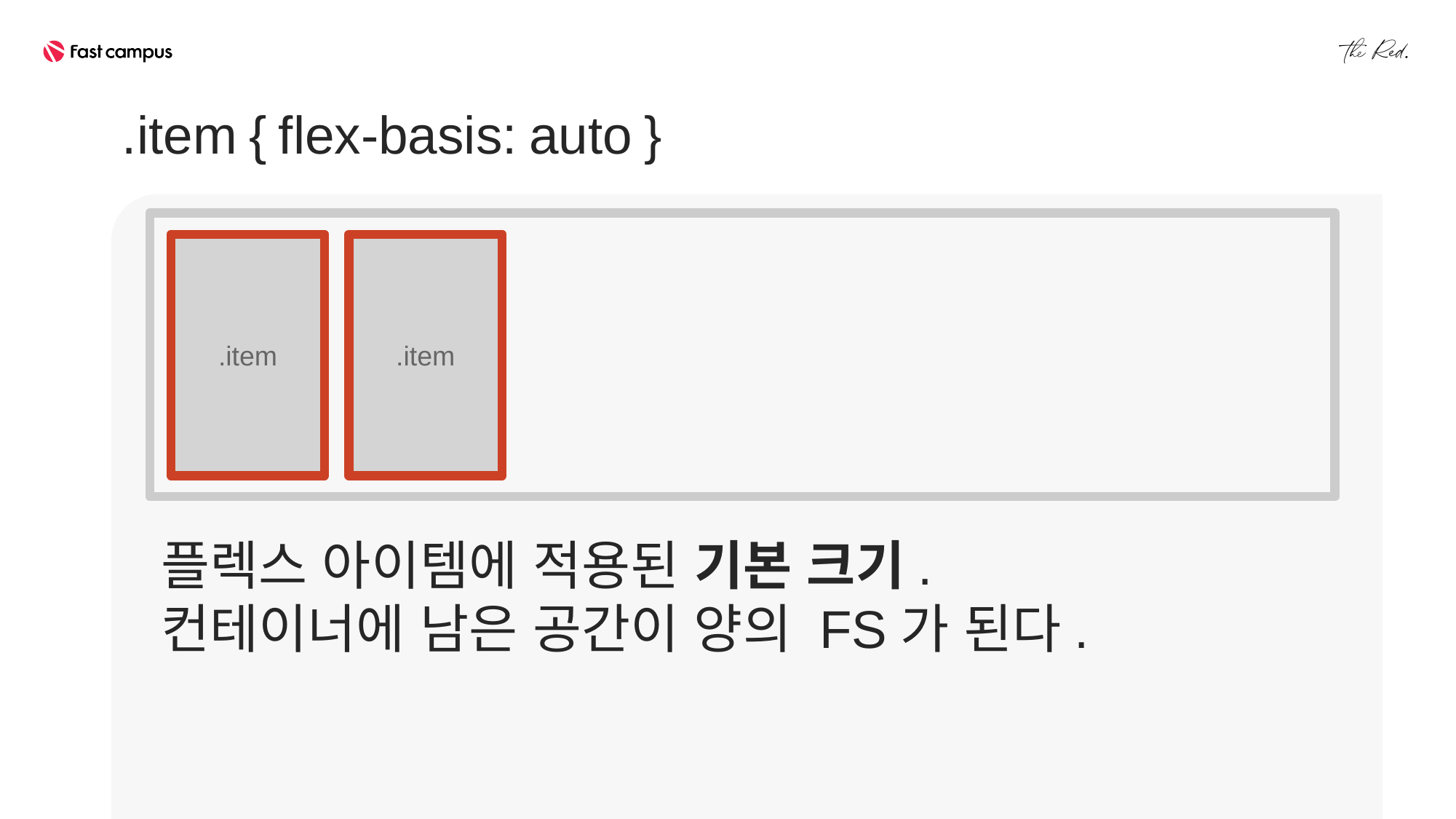

.item { flex-basis: auto }

.item
.item
플렉스 아이템에 적용된 기본 크기.
컨테이너에 남은 공간이 양의 FS가 된다.